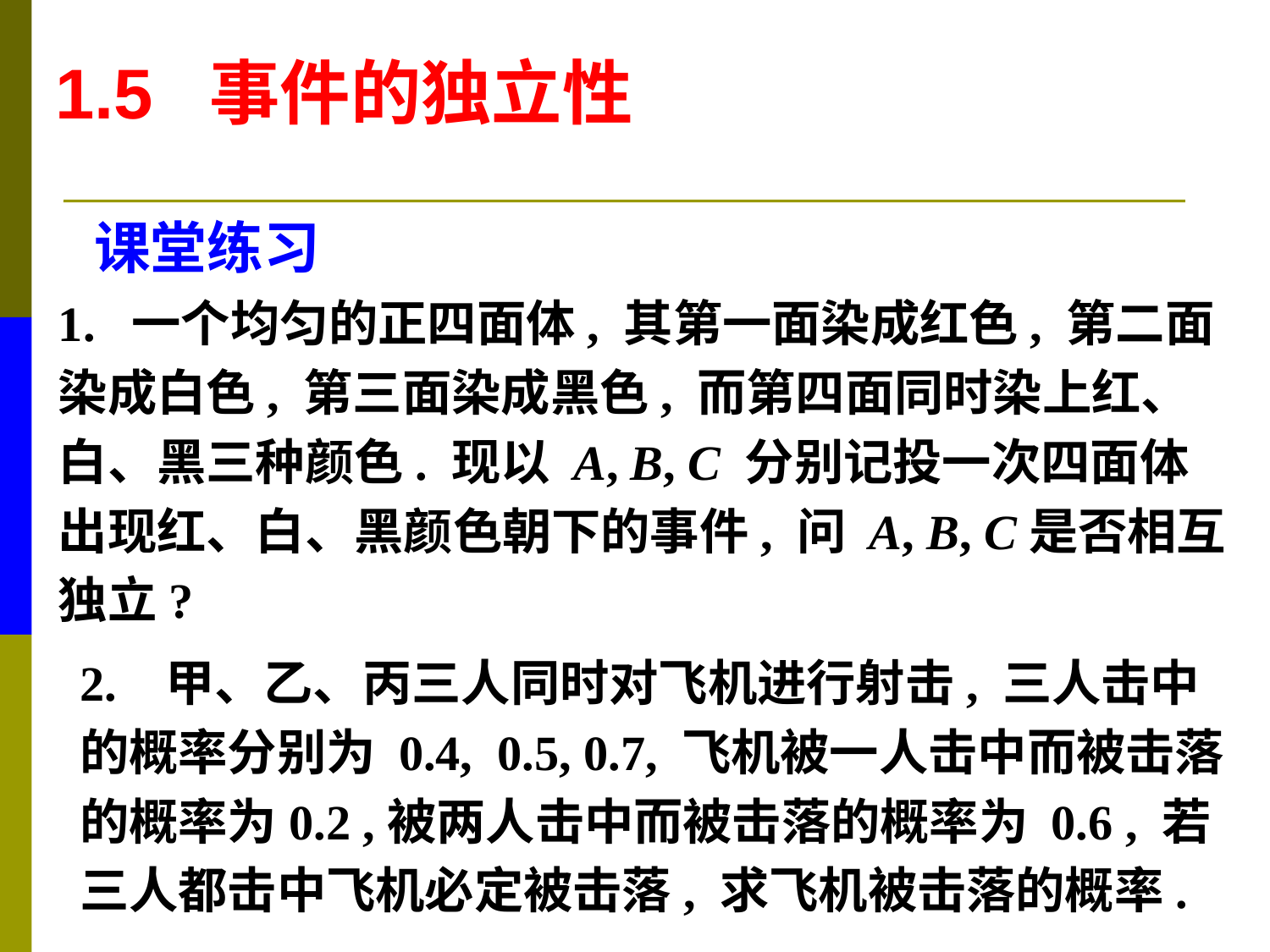

1.5  事件的独立性
课堂练习
1.  一个均匀的正四面体, 其第一面染成红色, 第二面
染成白色, 第三面染成黑色, 而第四面同时染上红、
白、黑三种颜色. 现以 A, B, C 分别记投一次四面体
出现红、白、黑颜色朝下的事件, 问 A, B, C是否相互
独立?
2.   甲、乙、丙三人同时对飞机进行射击, 三人击中
的概率分别为 0.4,  0.5, 0.7, 飞机被一人击中而被击落
的概率为0.2 ,被两人击中而被击落的概率为 0.6 , 若
三人都击中飞机必定被击落, 求飞机被击落的概率.